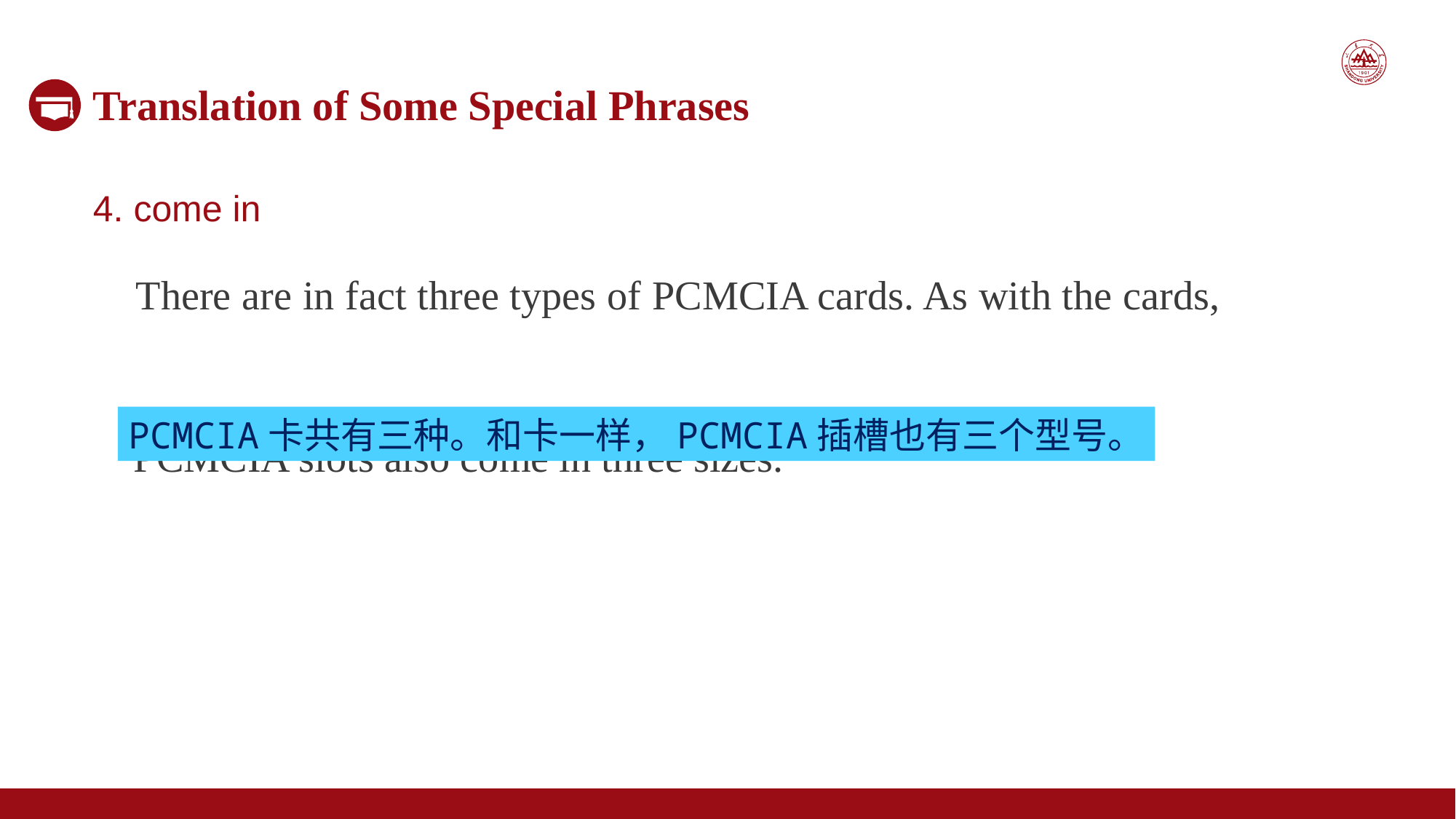

Translation of Some Special Phrases

4. come in
    There are in fact three types of PCMCIA cards. As with the cards,
    PCMCIA slots also come in three sizes.
PCMCIA卡共有三种。和卡一样，PCMCIA插槽也有三个型号。